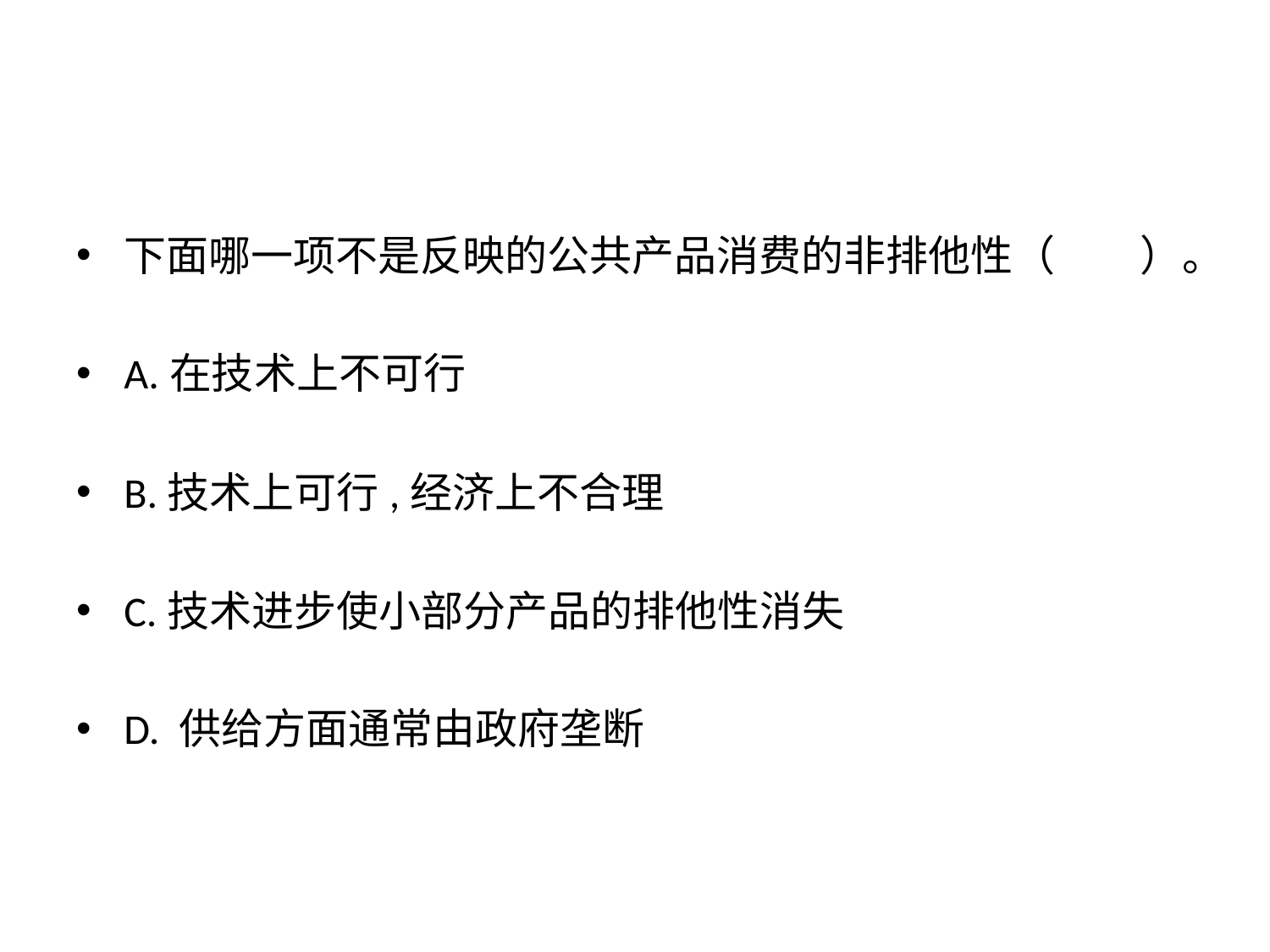

下面哪一项不是反映的公共产品消费的非排他性（　　）。

A.在技术上不可行

B.技术上可行,经济上不合理

C.技术进步使小部分产品的排他性消失

D. 供给方面通常由政府垄断